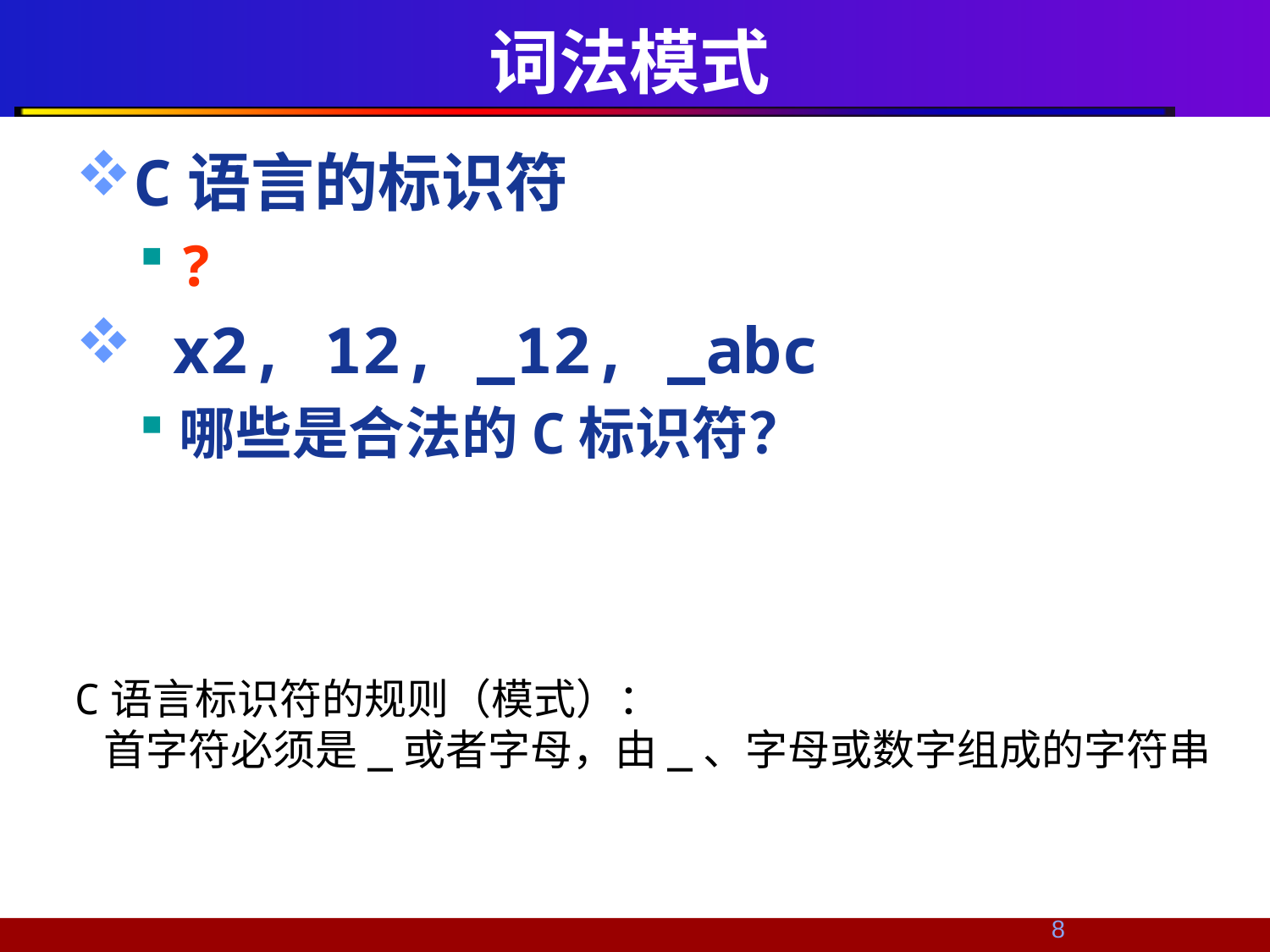

# 词法模式
C语言的标识符
?
 x2, 12, _12, _abc
哪些是合法的C标识符？
C语言标识符的规则（模式）：
  首字符必须是_或者字母，由_、字母或数字组成的字符串
8